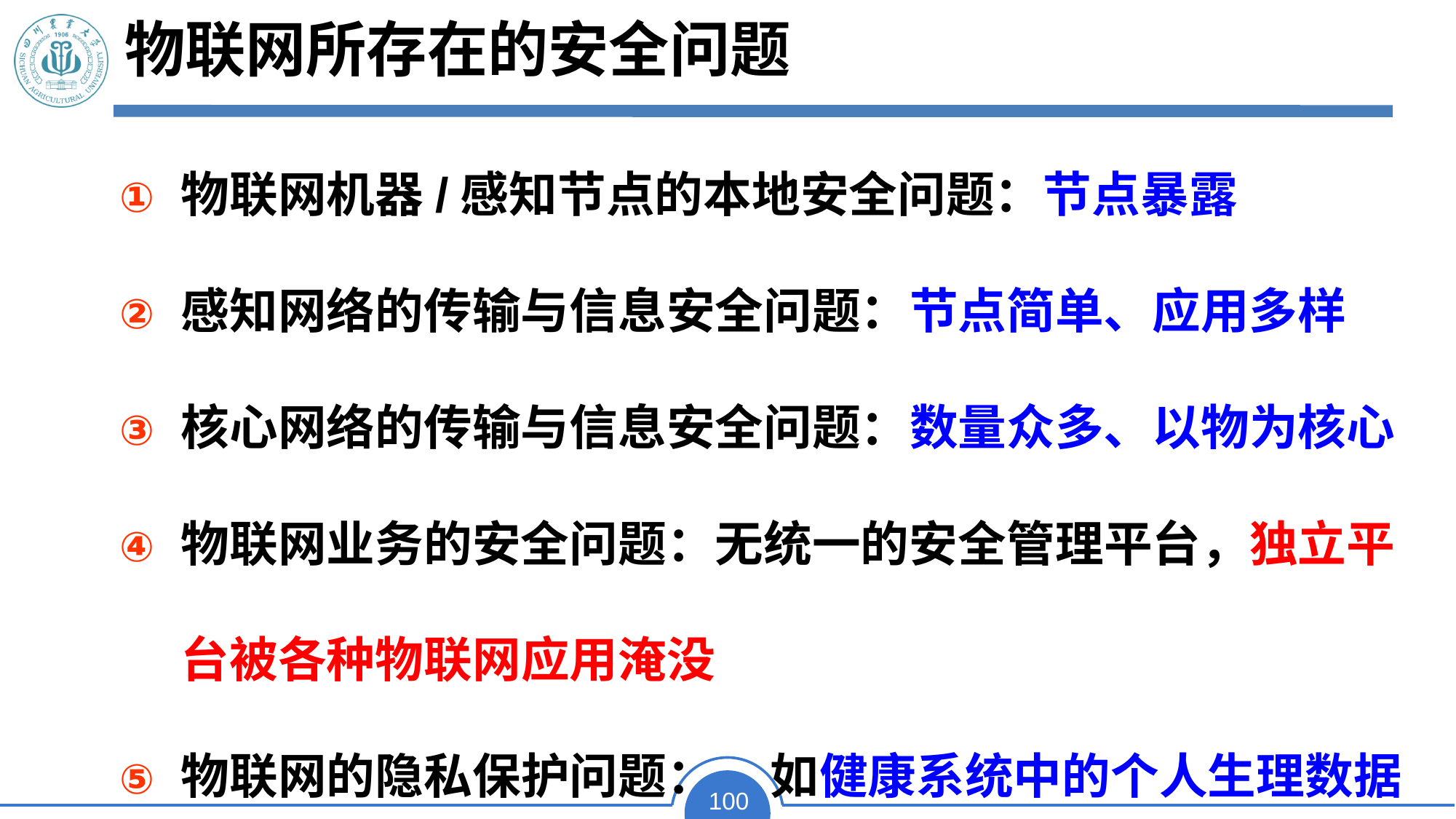

# 物联网所存在的安全问题
物联网机器/感知节点的本地安全问题：节点暴露
感知网络的传输与信息安全问题：节点简单、应用多样
核心网络的传输与信息安全问题：数量众多、以物为核心
物联网业务的安全问题：无统一的安全管理平台，独立平台被各种物联网应用淹没
物联网的隐私保护问题：     如健康系统中的个人生理数据